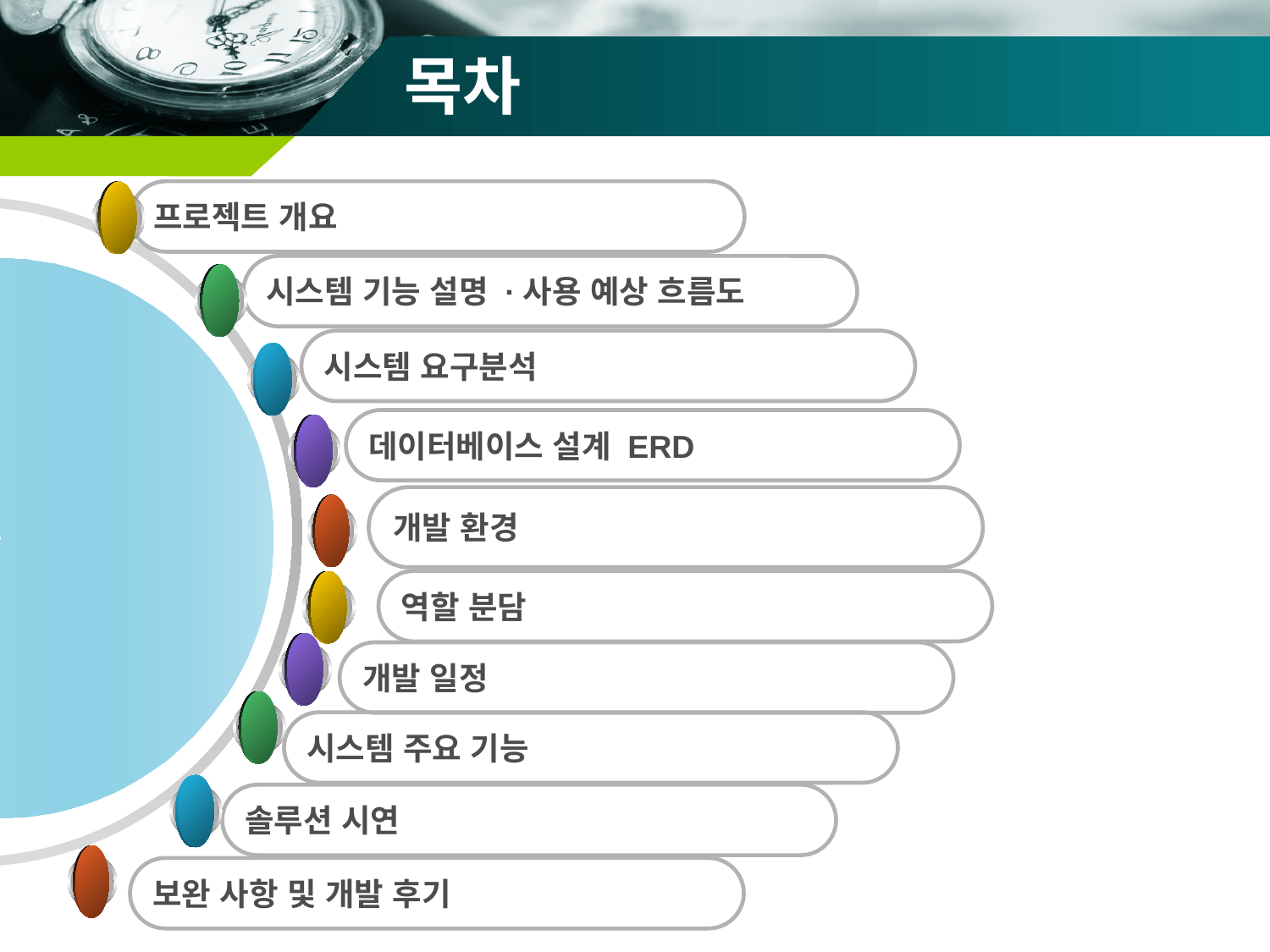

# 목차

프로젝트 개요

시스템 기능 설명 ·사용 예상 흐름도

시스템 요구분석

데이터베이스 설계 ERD

개발 환경

역할 분담

개발 일정

시스템 주요 기능

솔루션 시연

보완 사항 및 개발 후기